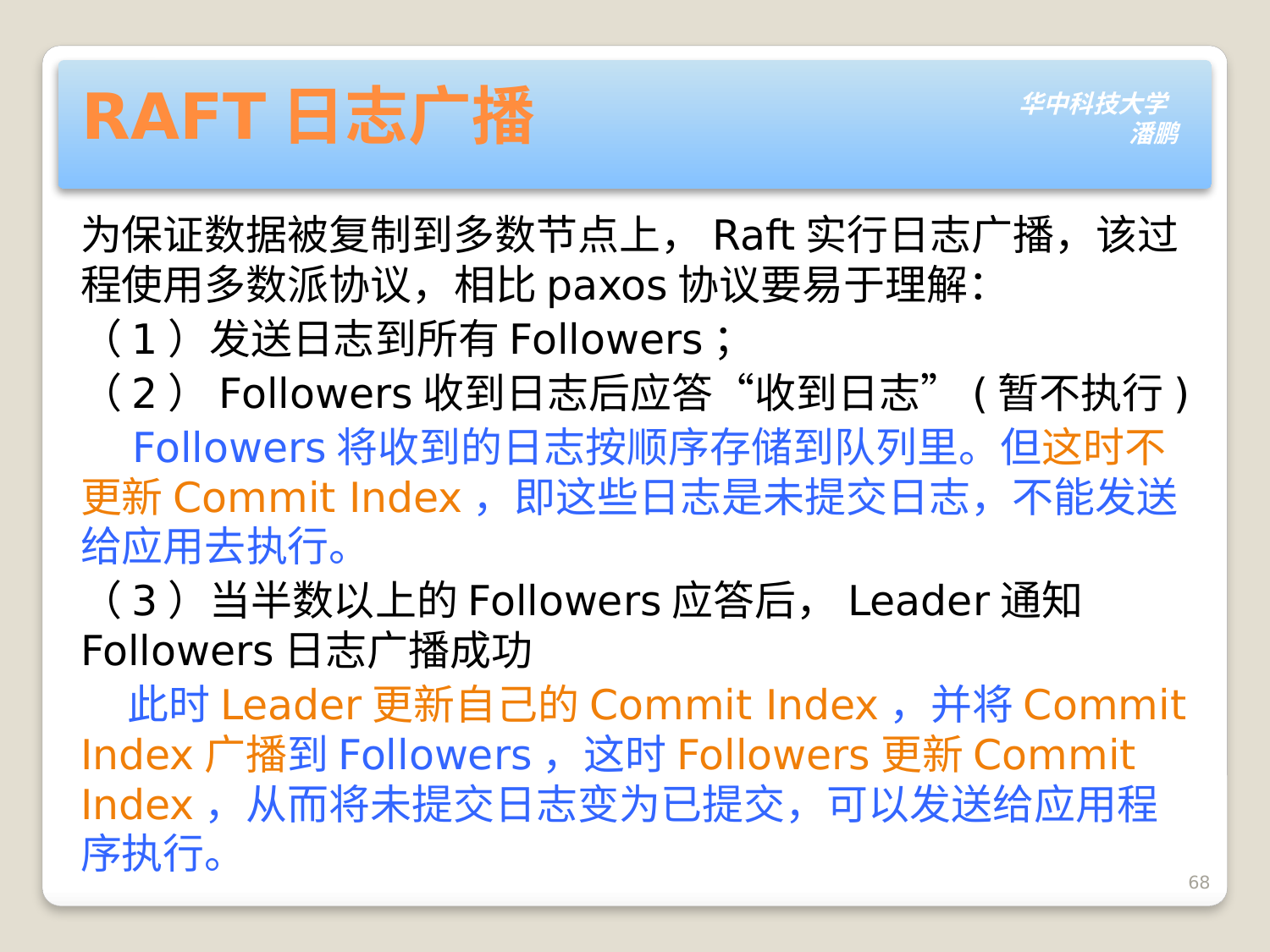

# RAFT日志广播
为保证数据被复制到多数节点上，Raft实行日志广播，该过程使用多数派协议，相比paxos协议要易于理解：
（1）发送日志到所有Followers；
（2）Followers收到日志后应答“收到日志”(暂不执行)
    Followers将收到的日志按顺序存储到队列里。但这时不更新Commit Index，即这些日志是未提交日志，不能发送给应用去执行。
（3）当半数以上的Followers应答后，Leader通知Followers日志广播成功
    此时Leader更新自己的Commit Index，并将Commit Index广播到Followers，这时Followers更新Commit Index，从而将未提交日志变为已提交，可以发送给应用程序执行。
68